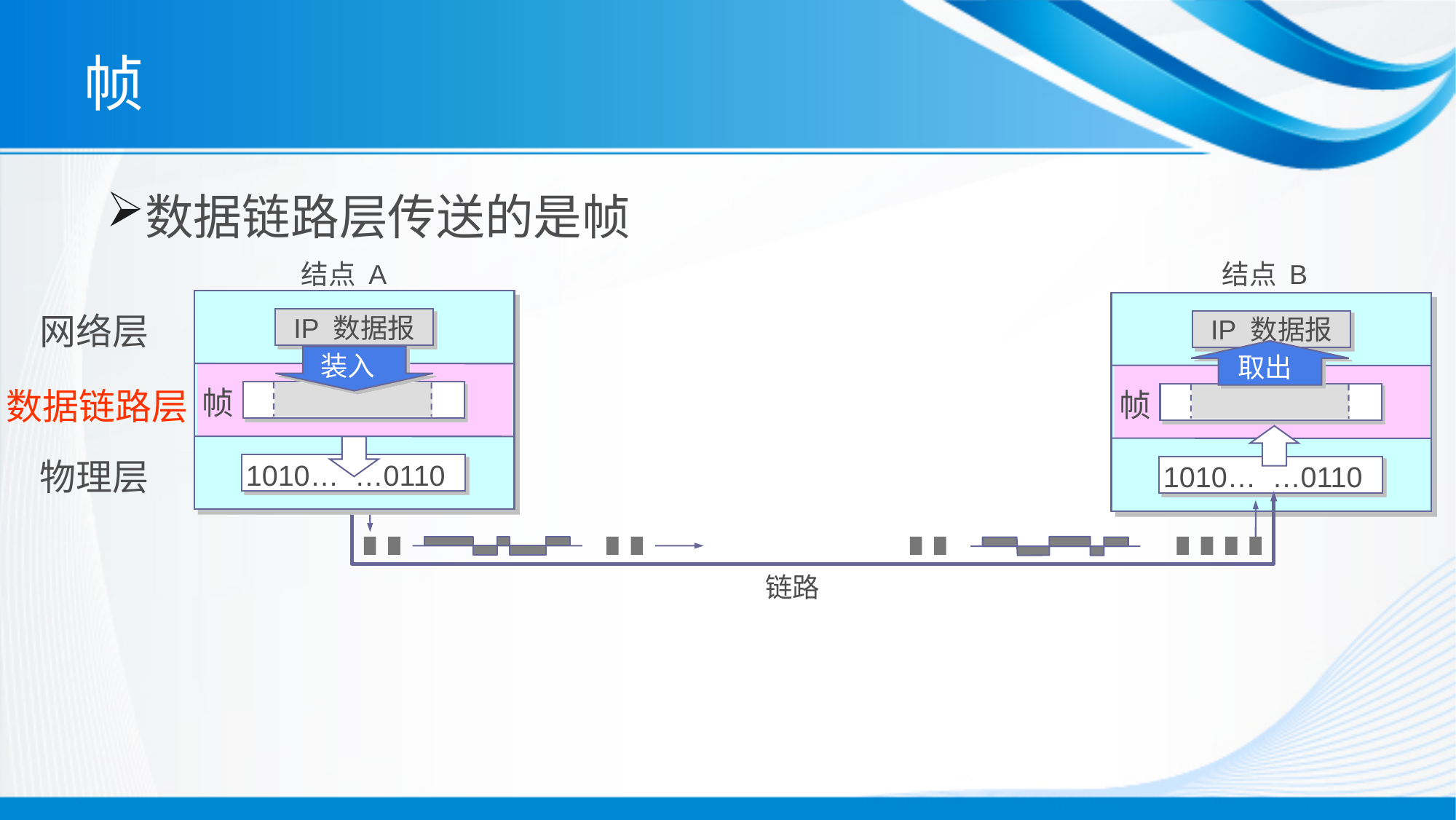

# 帧
数据链路层传送的是帧
结点 A
结点 B

网络层
IP 数据报
IP 数据报

装入
取出

帧
数据链路层
帧

物理层

1010…  …0110

1010…  …0110

链路